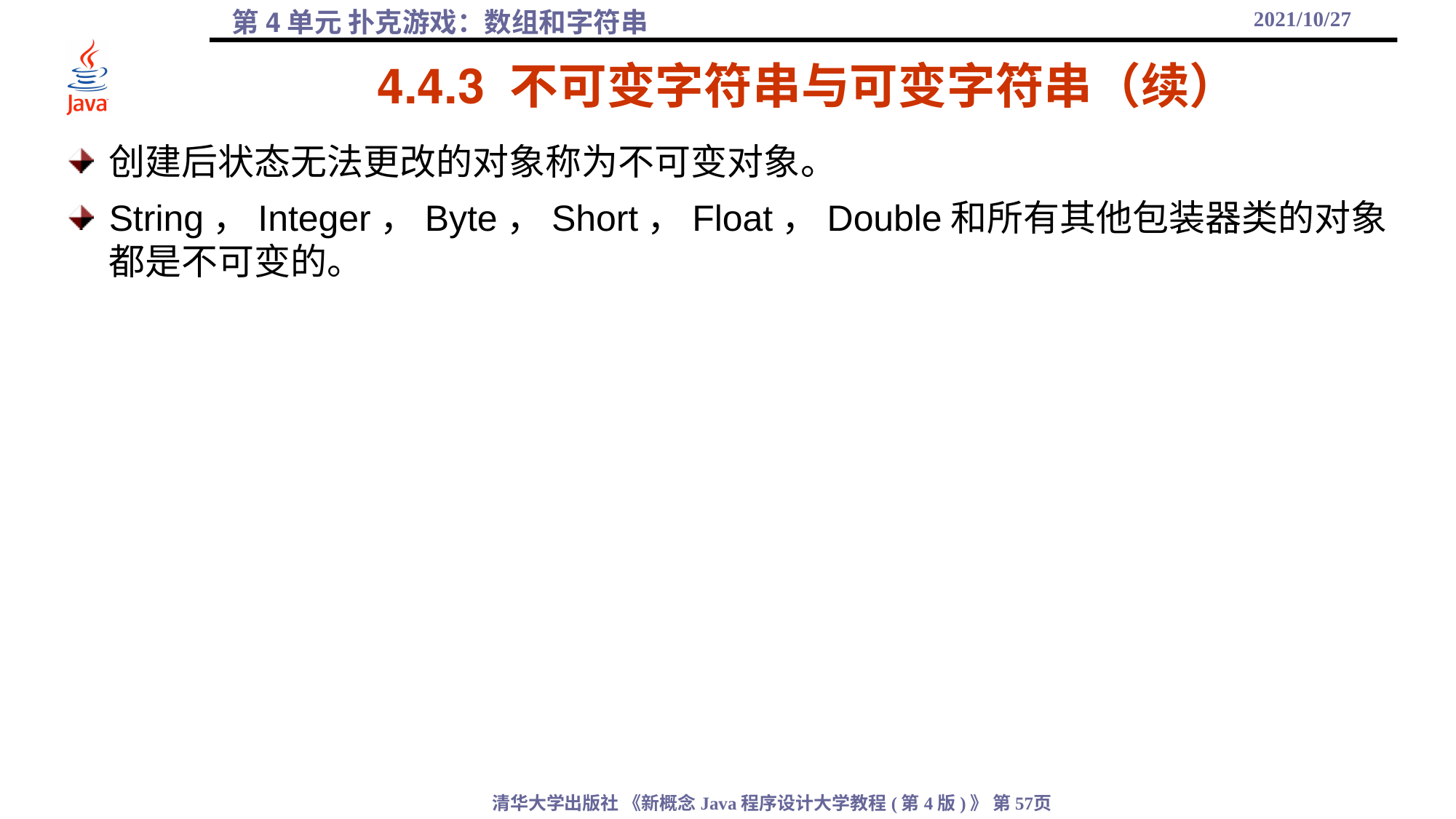

2021/10/27
# 4.4.3 不可变字符串与可变字符串（续）
创建后状态无法更改的对象称为不可变对象。
String，Integer，Byte，Short，Float，Double和所有其他包装器类的对象都是不可变的。